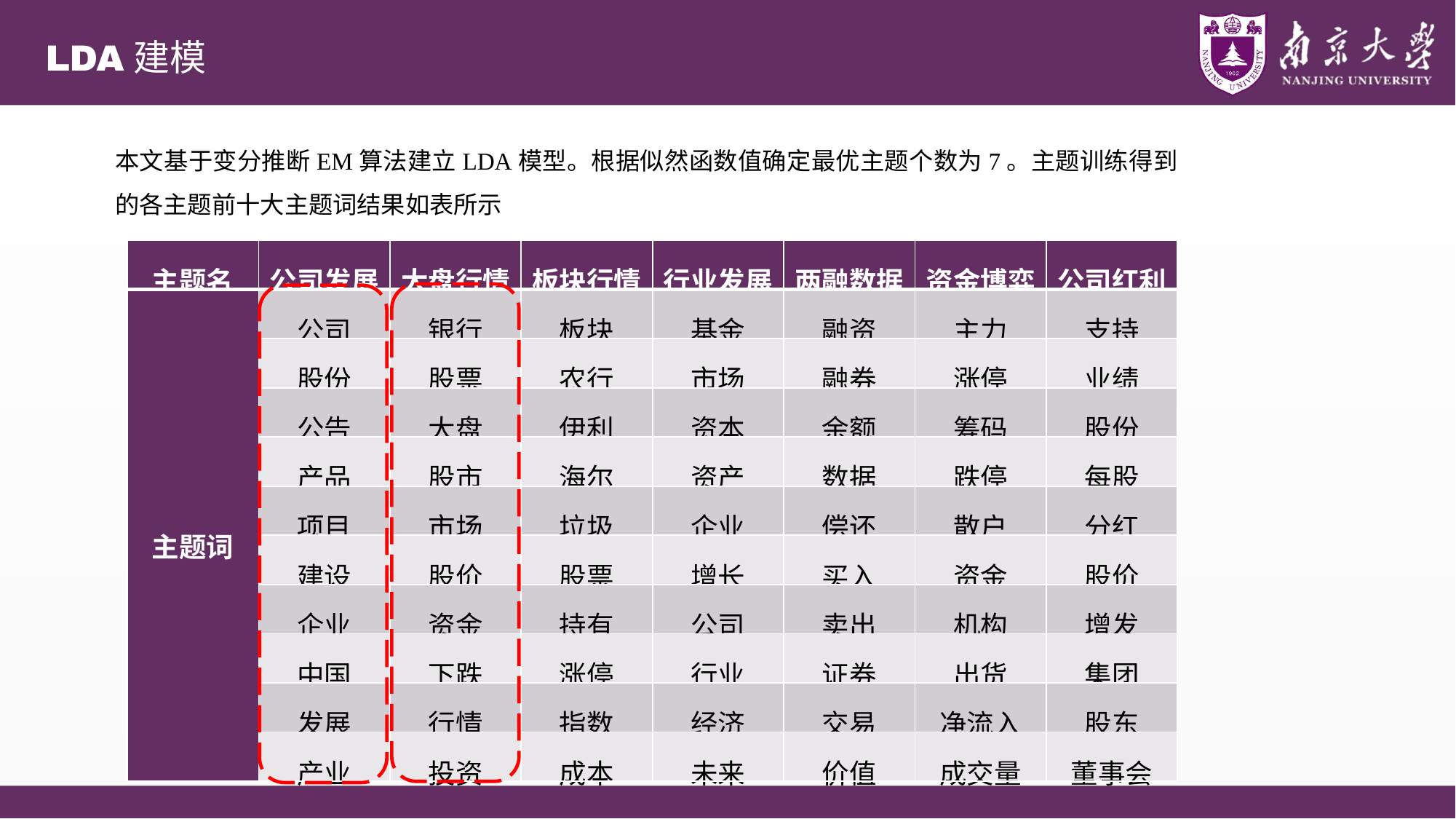

# LDA建模
本文基于变分推断EM算法建立LDA模型。根据似然函数值确定最优主题个数为7。主题训练得到的各主题前十大主题词结果如表所示
| 主题名 | 公司发展 | 大盘行情 | 板块行情 | 行业发展 | 两融数据 | 资金博弈 | 公司红利 |
| --- | --- | --- | --- | --- | --- | --- | --- |
| 主题词 | 公司 | 银行 | 板块 | 基金 | 融资 | 主力 | 支持 |
|  | 股份 | 股票 | 农行 | 市场 | 融券 | 涨停 | 业绩 |
|  | 公告 | 大盘 | 伊利 | 资本 | 余额 | 筹码 | 股份 |
|  | 产品 | 股市 | 海尔 | 资产 | 数据 | 跌停 | 每股 |
|  | 项目 | 市场 | 垃圾 | 企业 | 偿还 | 散户 | 分红 |
|  | 建设 | 股价 | 股票 | 增长 | 买入 | 资金 | 股价 |
|  | 企业 | 资金 | 持有 | 公司 | 卖出 | 机构 | 增发 |
|  | 中国 | 下跌 | 涨停 | 行业 | 证券 | 出货 | 集团 |
|  | 发展 | 行情 | 指数 | 经济 | 交易 | 净流入 | 股东 |
|  | 产业 | 投资 | 成本 | 未来 | 价值 | 成交量 | 董事会 |